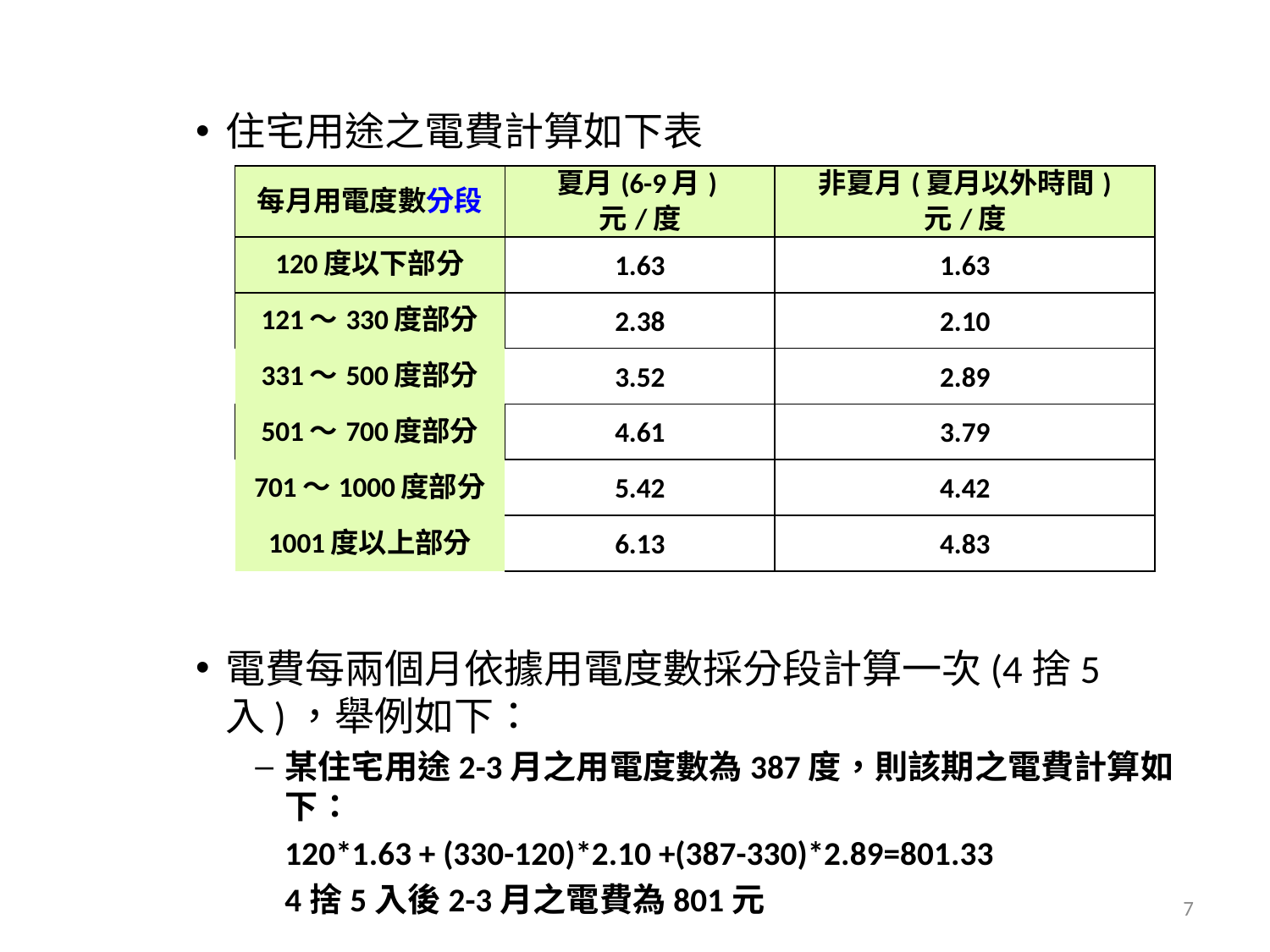

住宅用途之電費計算如下表

電費每兩個月依據用電度數採分段計算一次(4捨5入)，舉例如下：
某住宅用途2-3月之用電度數為387度，則該期之電費計算如下：
    120*1.63 + (330-120)*2.10 +(387-330)*2.89=801.33
    4捨5入後2-3月之電費為801元

| 每月用電度數分段 | 夏月(6-9月) 元/度 | 非夏月(夏月以外時間) 元/度 |
| --- | --- | --- |
| 120度以下部分 | 1.63 | 1.63 |
| 121〜330度部分 | 2.38 | 2.10 |
| 331〜500度部分 | 3.52 | 2.89 |
| 501〜700度部分 | 4.61 | 3.79 |
| 701〜1000度部分 | 5.42 | 4.42 |
| 1001度以上部分 | 6.13 | 4.83 |
7